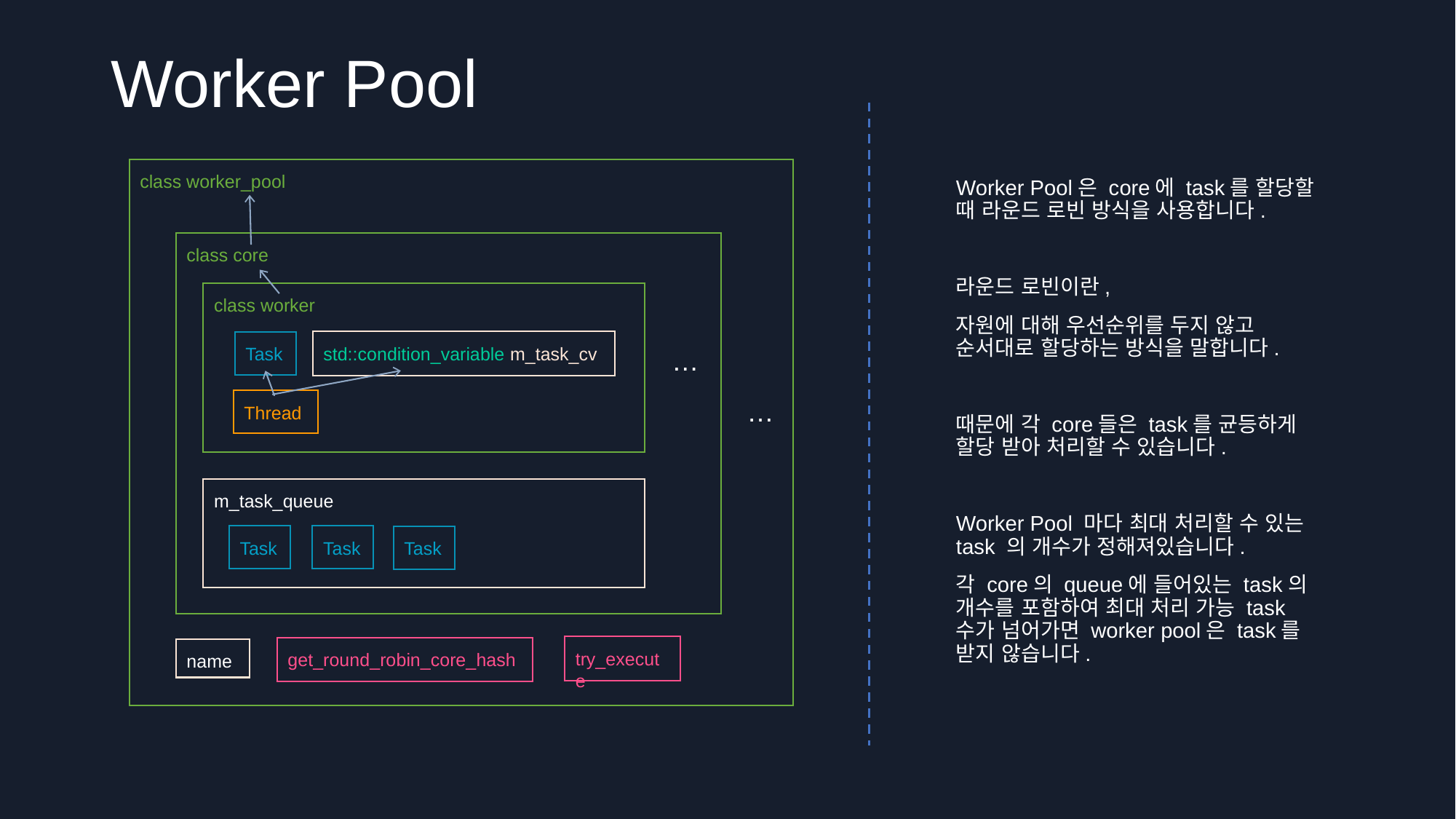

Worker Pool
class worker_pool
Worker Pool은 core에 task를 할당할 때 라운드 로빈 방식을 사용합니다.

라운드 로빈이란,
자원에 대해 우선순위를 두지 않고 순서대로 할당하는 방식을 말합니다.

때문에 각 core들은 task를 균등하게 할당 받아 처리할 수 있습니다.

Worker Pool 마다 최대 처리할 수 있는 task 의 개수가 정해져있습니다.
각 core의 queue에 들어있는 task의 개수를 포함하여 최대 처리 가능 task 수가 넘어가면 worker pool은 task를 받지 않습니다.
class core
class worker
std::condition_variable m_task_cv
Task
Thread
…
…
m_task_queue
Task
Task
Task
try_execute
get_round_robin_core_hash
name